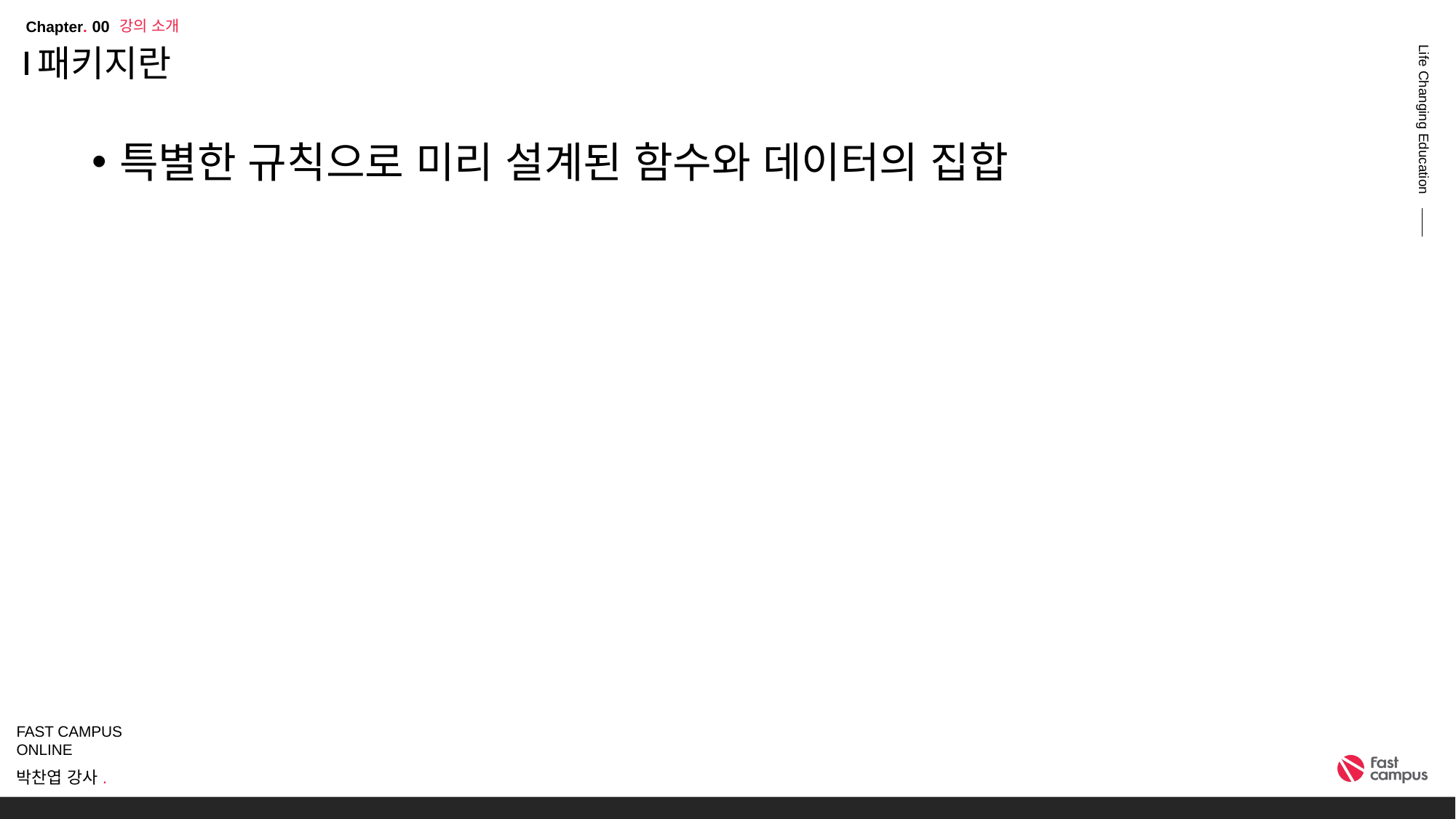

강의 소개
00
# 패키지란
특별한 규칙으로 미리 설계된 함수와 데이터의 집합